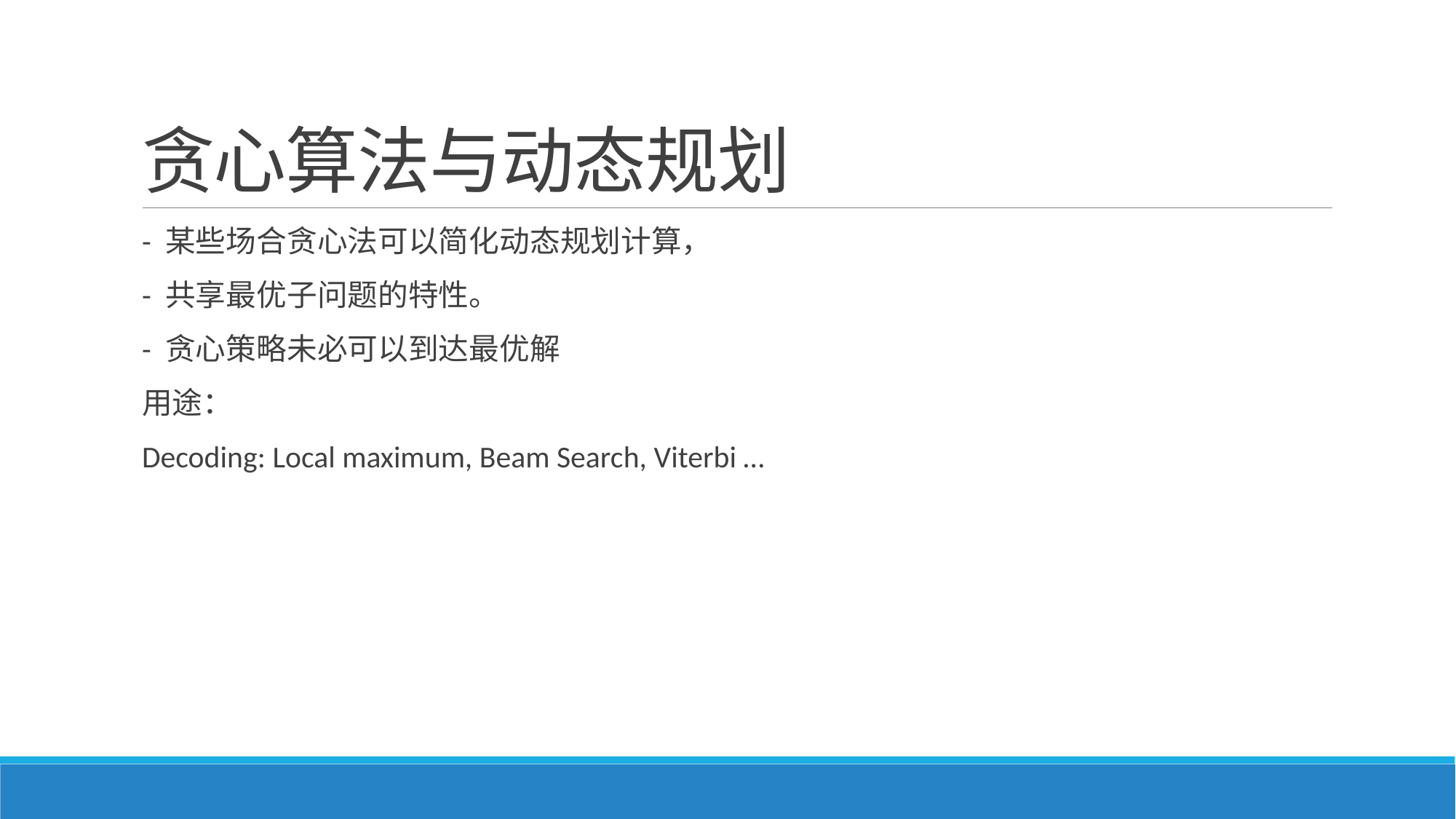

# 贪心算法与动态规划
- 某些场合贪心法可以简化动态规划计算，
- 共享最优子问题的特性。
- 贪心策略未必可以到达最优解
用途：
Decoding: Local maximum, Beam Search, Viterbi …